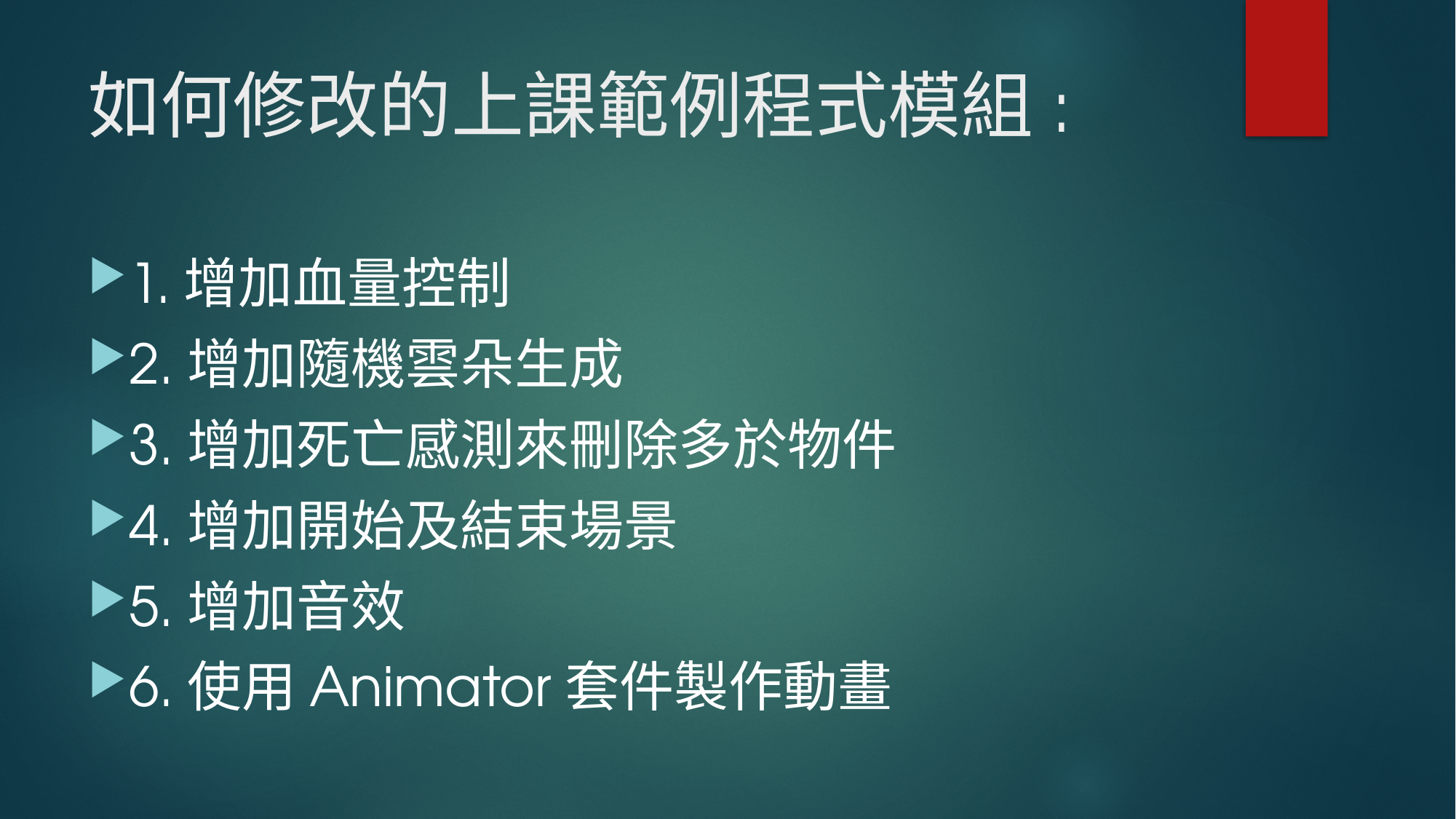

# 如何修改的上課範例程式模組:
1.增加血量控制
2.增加隨機雲朵生成
3.增加死亡感測來刪除多於物件
4.增加開始及結束場景
5.增加音效
6.使用Animator套件製作動畫